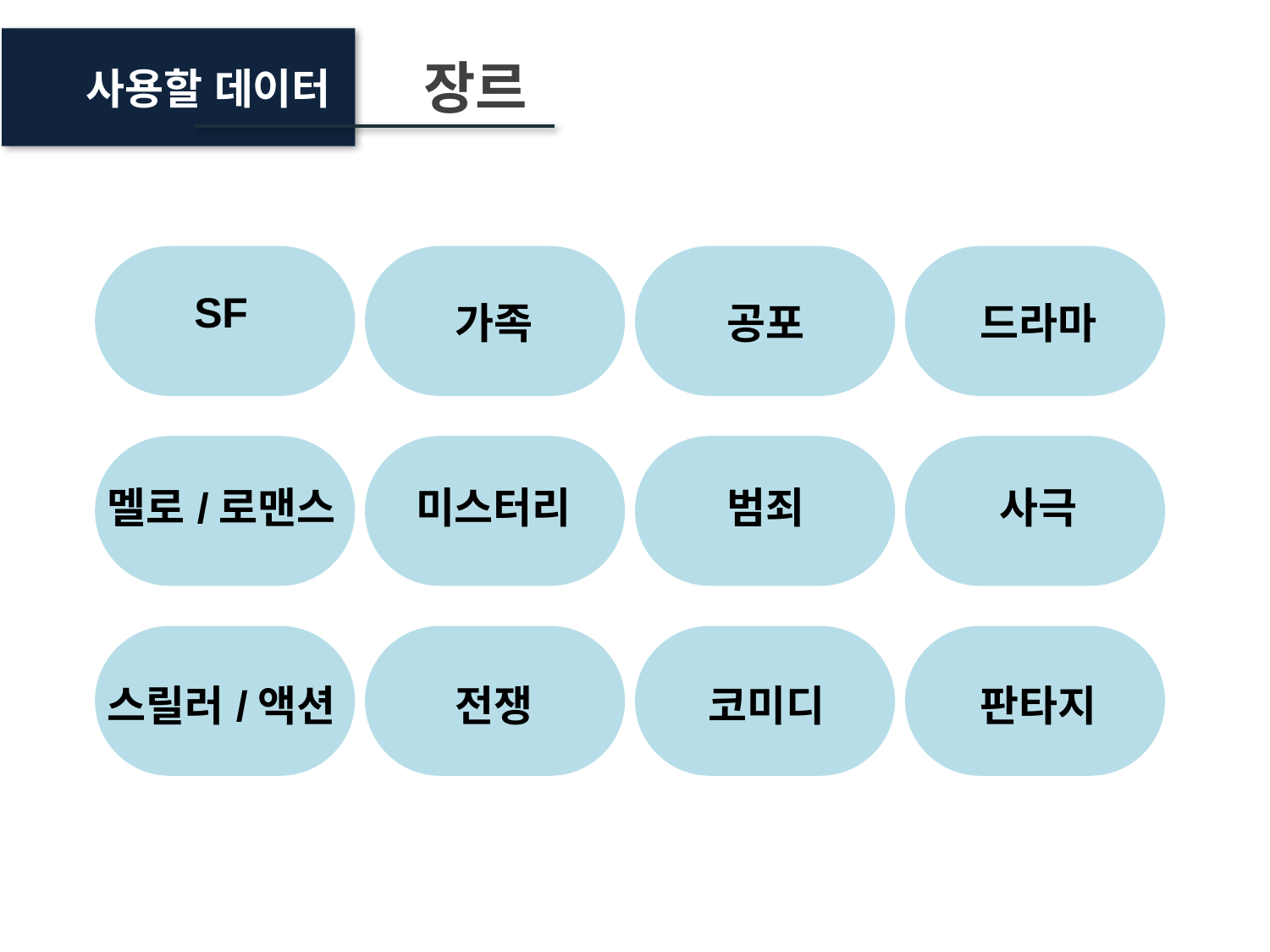

사용할 데이터
장르
| SF | 가족 | 공포 | 드라마 |
| --- | --- | --- | --- |
| 멜로/로맨스 | 미스터리 | 범죄 | 사극 |
| 스릴러/액션 | 전쟁 | 코미디 | 판타지 |